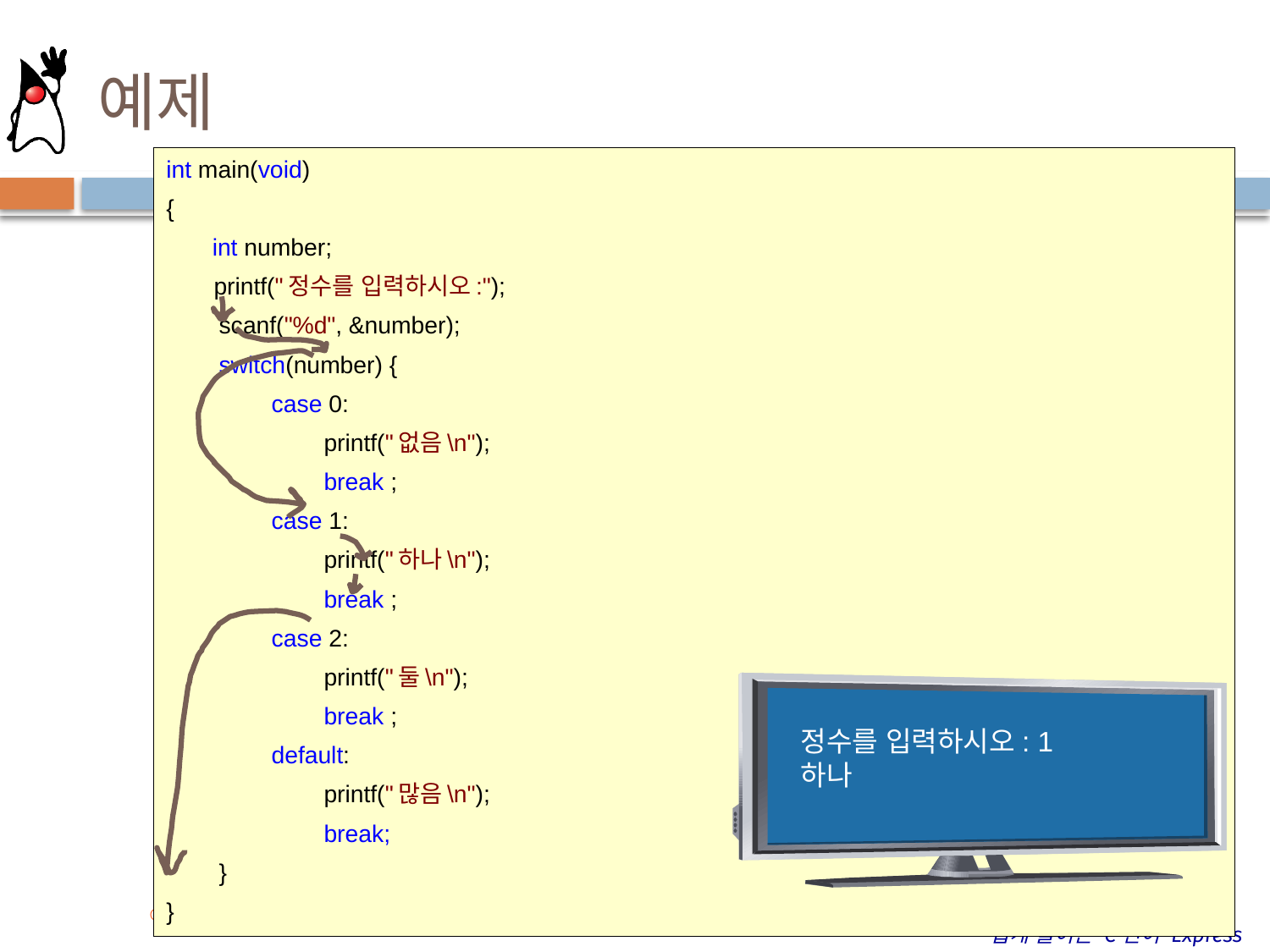

# 예제
int main(void)
{
       int number;
	 printf("정수를 입력하시오:");
        scanf("%d", &number);
        switch(number) {
                case 0:
                        printf("없음\n");
                        break ;
                case 1:
                        printf("하나\n");
                        break ;
                case 2:
                        printf("둘\n");
                        break ;
                default:
                        printf("많음\n");
                        break;
        }
}

정수를 입력하시오: 1
하나